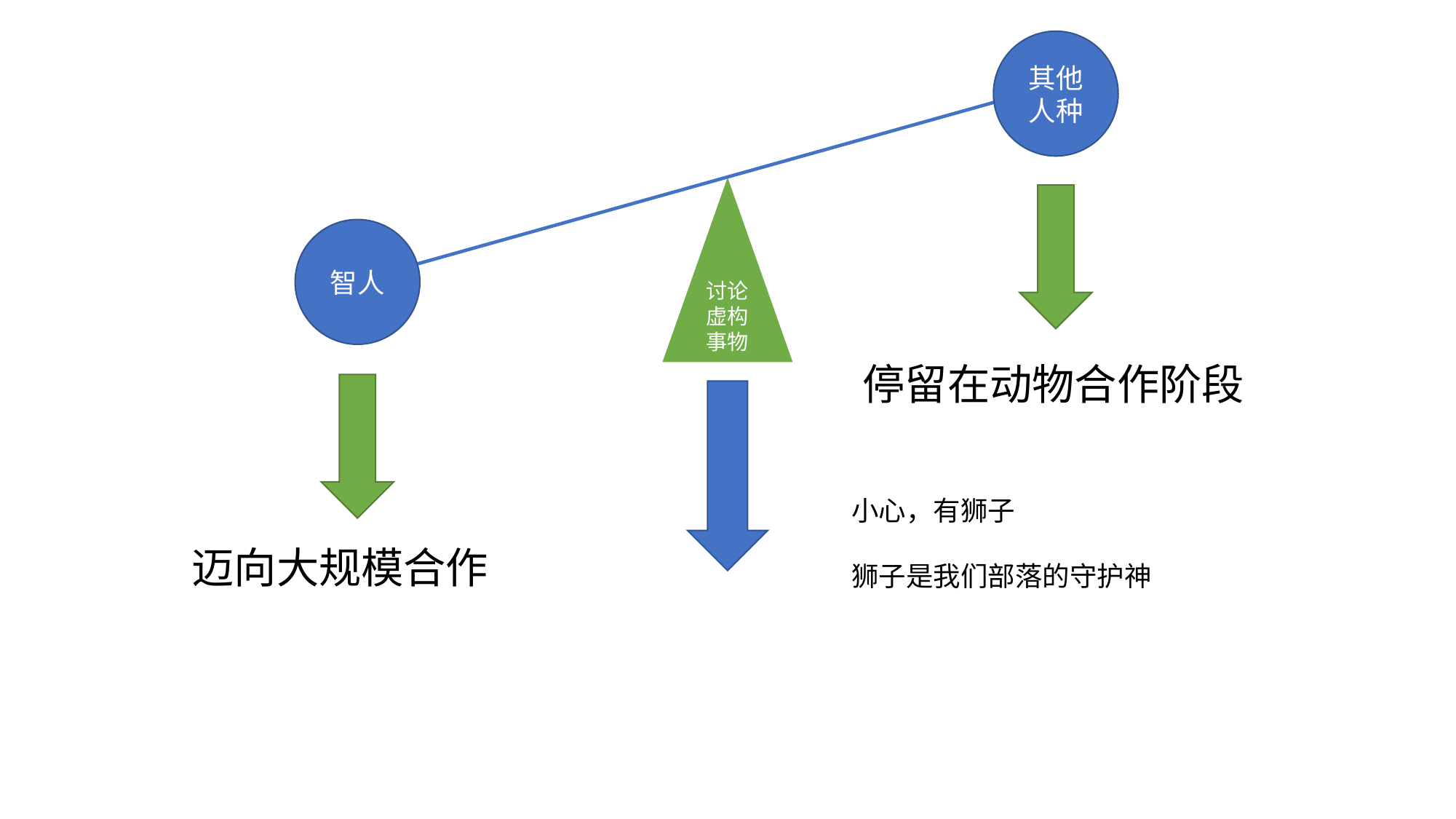

其他人种
讨论虚构事物

智人
停留在动物合作阶段

小心，有狮子

狮子是我们部落的守护神
迈向大规模合作